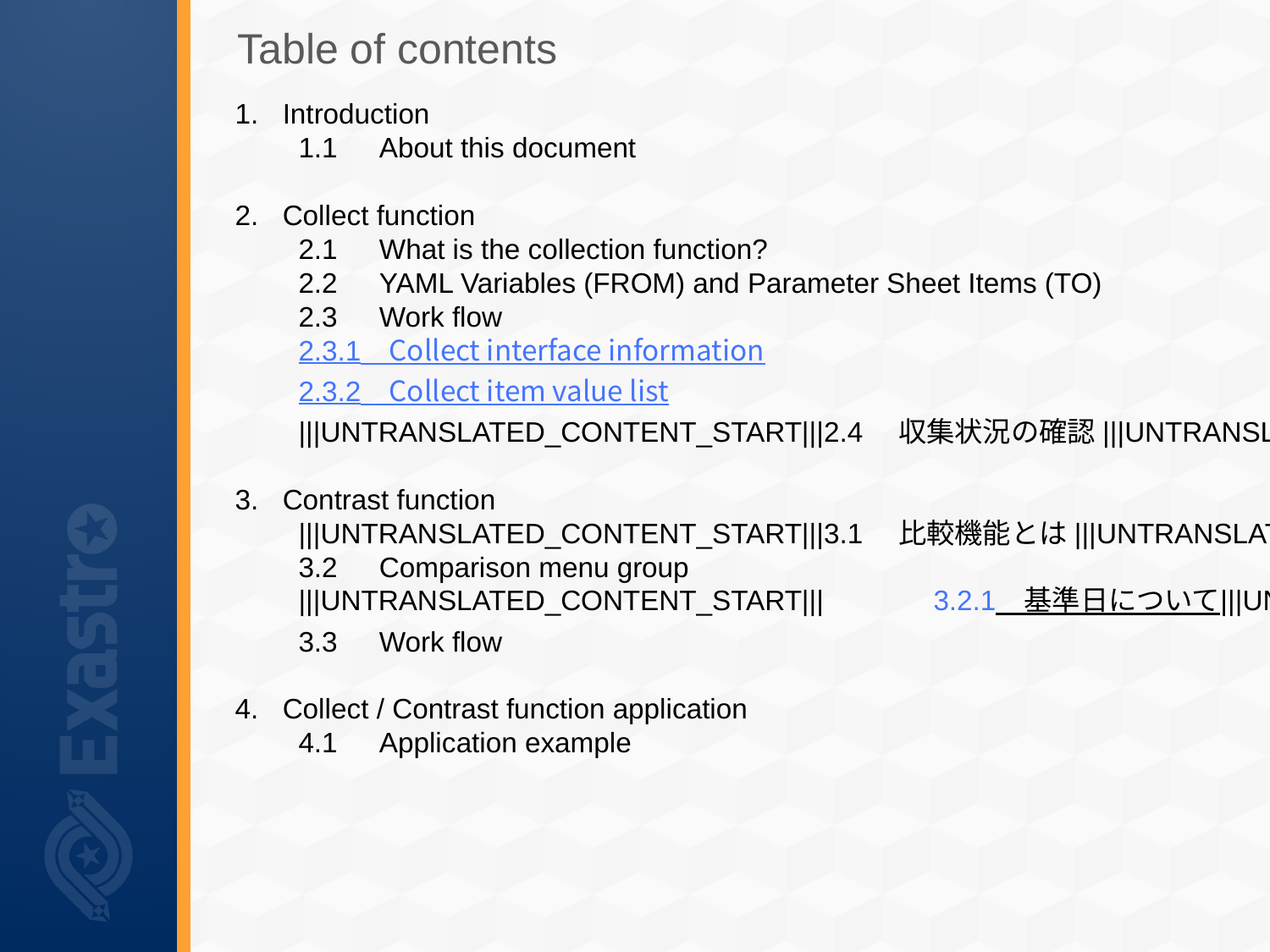

# Table of contents
Introduction
1.1　About this document

Collect function
2.1　What is the collection function?
2.2　YAML Variables (FROM) and Parameter Sheet Items (TO)
2.3　Work flow
2.3.1　Collect interface information
2.3.2　Collect item value list
|||UNTRANSLATED_CONTENT_START|||2.4　収集状況の確認|||UNTRANSLATED_CONTENT_END|||

Contrast function
|||UNTRANSLATED_CONTENT_START|||3.1　比較機能とは|||UNTRANSLATED_CONTENT_END|||
3.2　Comparison menu group
|||UNTRANSLATED_CONTENT_START|||	3.2.1　基準日について|||UNTRANSLATED_CONTENT_END|||
3.3　Work flow

Collect / Contrast function application
4.1　Application example